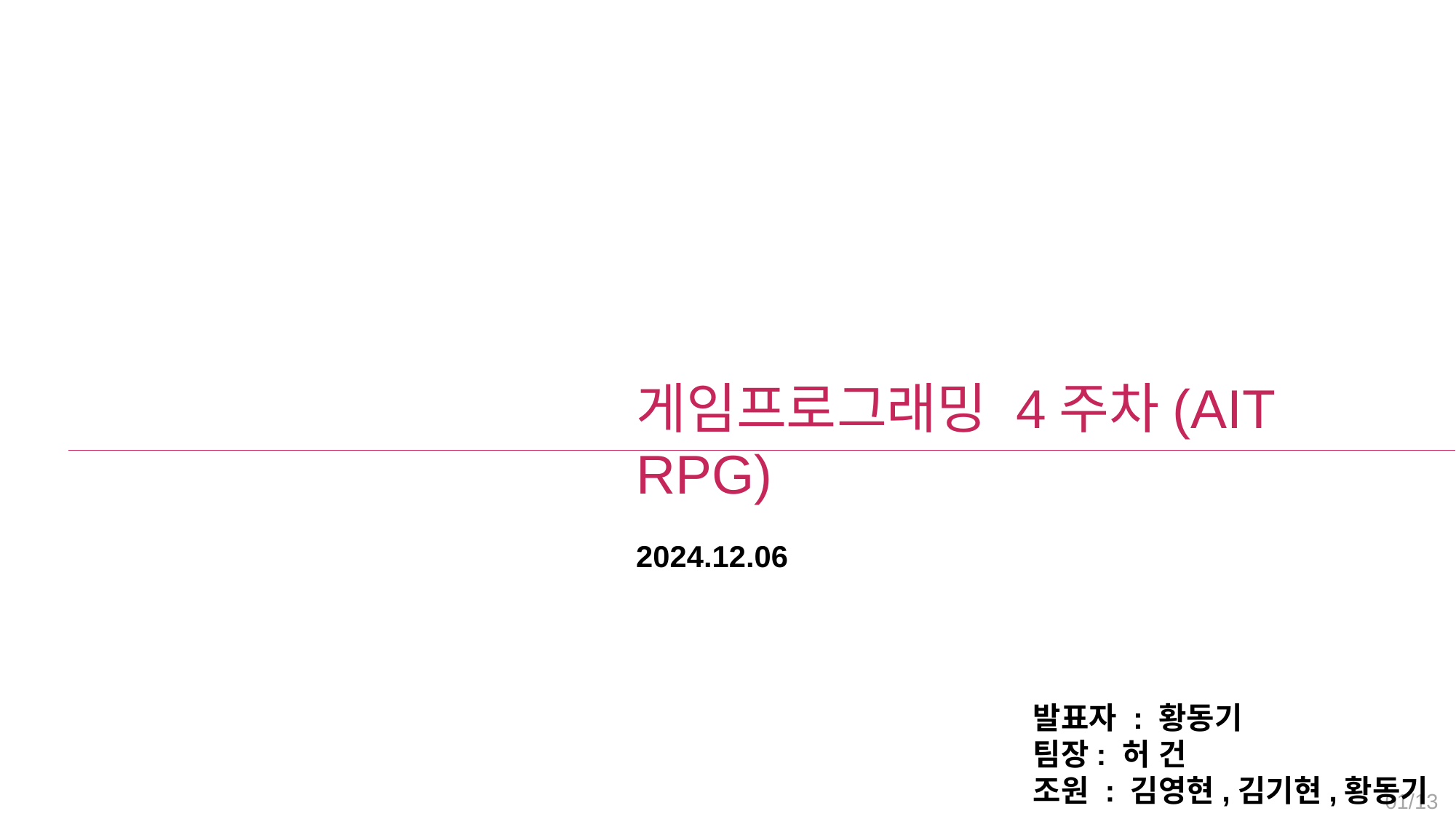

게임프로그래밍 4주차(AIT RPG)
2024.12.06
발표자 : 황동기
팀장: 허 건
조원 : 김영현,김기현,황동기
01/13